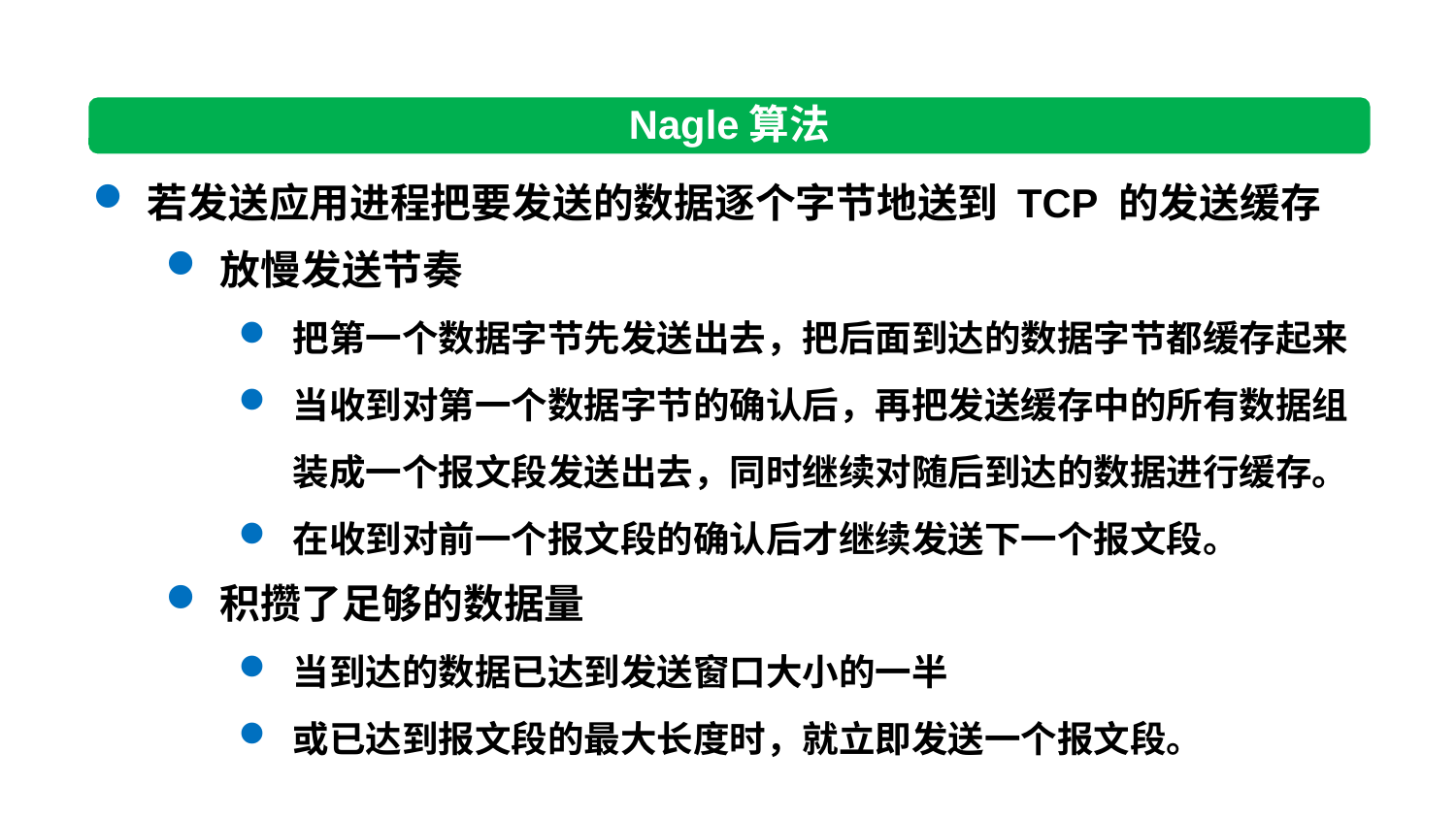

Nagle算法

若发送应用进程把要发送的数据逐个字节地送到 TCP 的发送缓存
放慢发送节奏
把第一个数据字节先发送出去，把后面到达的数据字节都缓存起来
当收到对第一个数据字节的确认后，再把发送缓存中的所有数据组装成一个报文段发送出去，同时继续对随后到达的数据进行缓存。
在收到对前一个报文段的确认后才继续发送下一个报文段。
积攒了足够的数据量
当到达的数据已达到发送窗口大小的一半
或已达到报文段的最大长度时，就立即发送一个报文段。
137